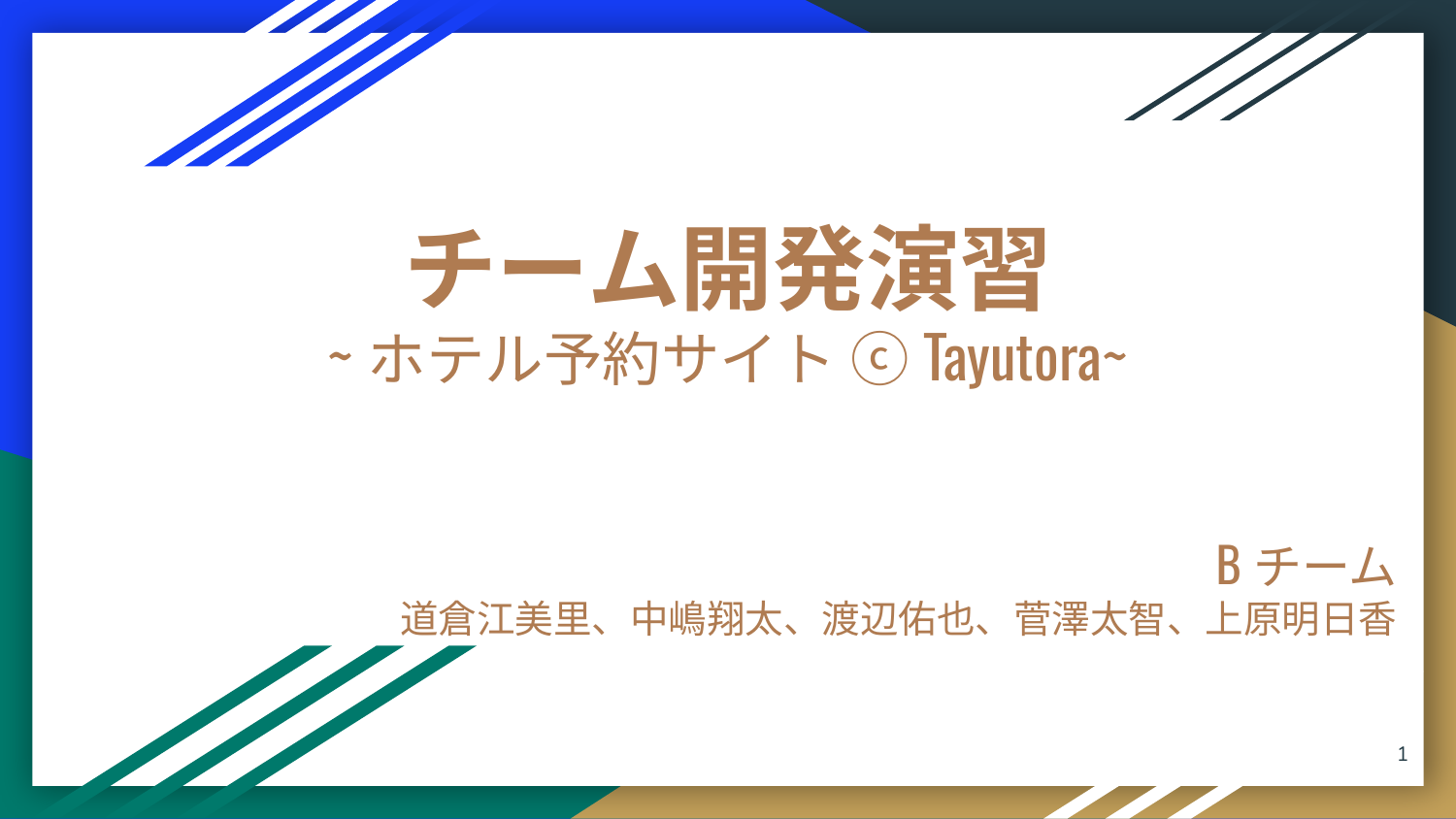

# チーム開発演習
~ホテル予約サイト ⓒTayutora~
Bチーム
道倉江美里、中嶋翔太、渡辺佑也、菅澤太智、上原明日香
1